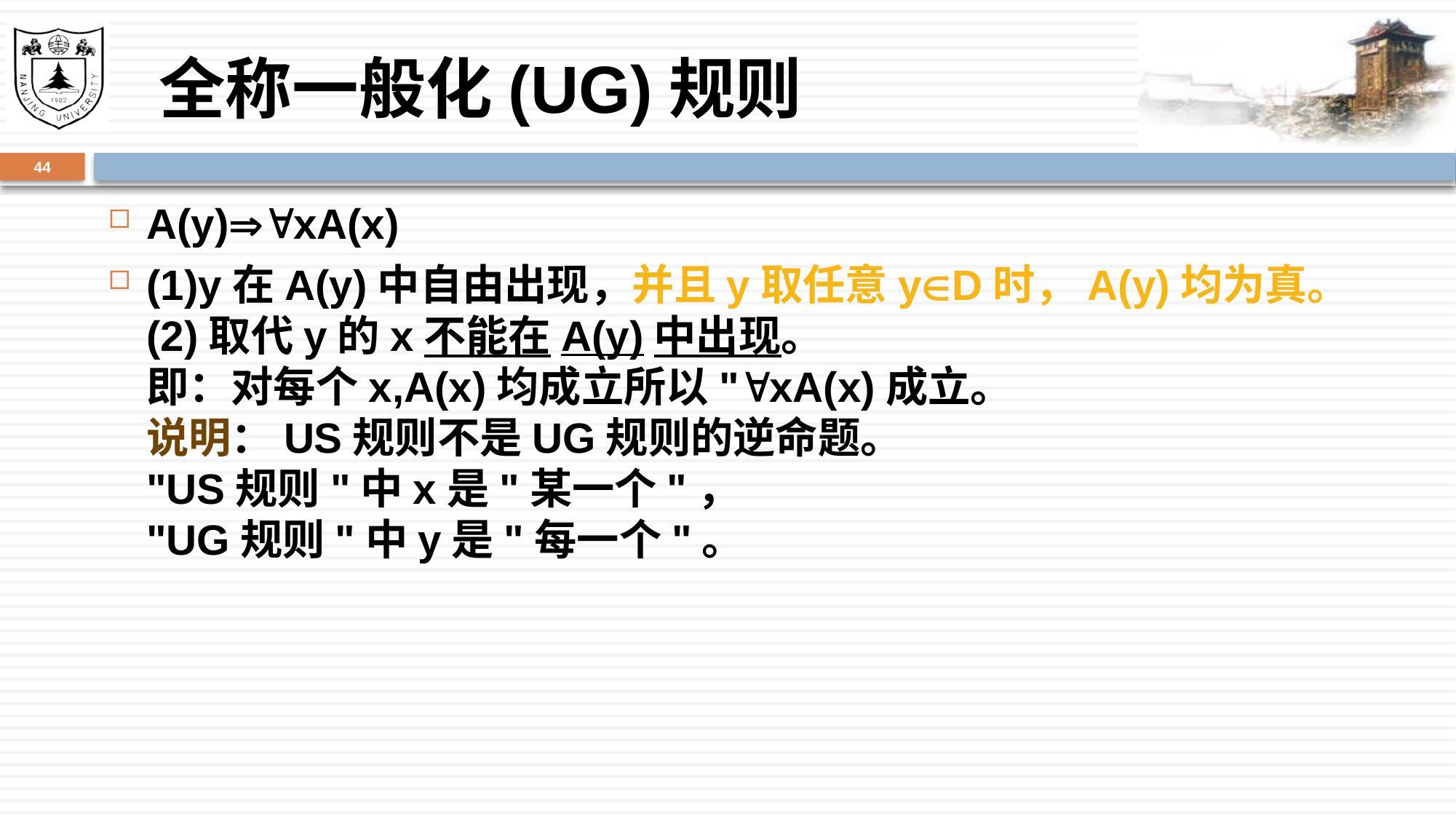

# 全称一般化(UG)规则
44
A(y)⇒∀xA(x)
(1)y在A(y)中自由出现，并且y取任意y∈D时，A(y)均为真。
(2)取代y的x不能在A(y)中出现。
即：对每个x,A(x)均成立所以"∀xA(x)成立。
说明：US规则不是UG规则的逆命题。
"US规则"中x是"某一个"，
"UG规则"中y是"每一个"。